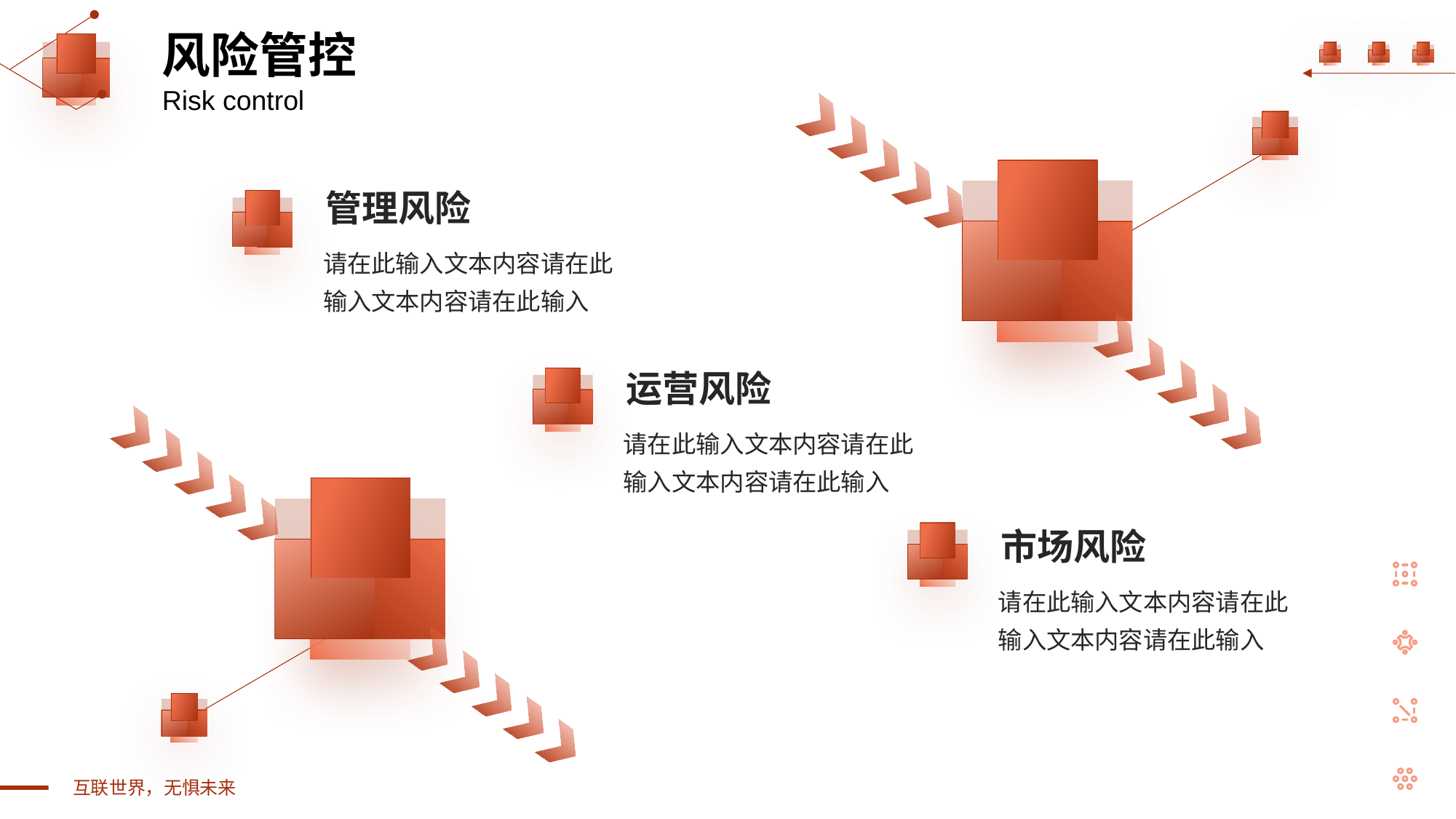

风险管控
Risk control

管理风险
请在此输入文本内容请在此输入文本内容请在此输入

运营风险
请在此输入文本内容请在此输入文本内容请在此输入

市场风险
请在此输入文本内容请在此输入文本内容请在此输入